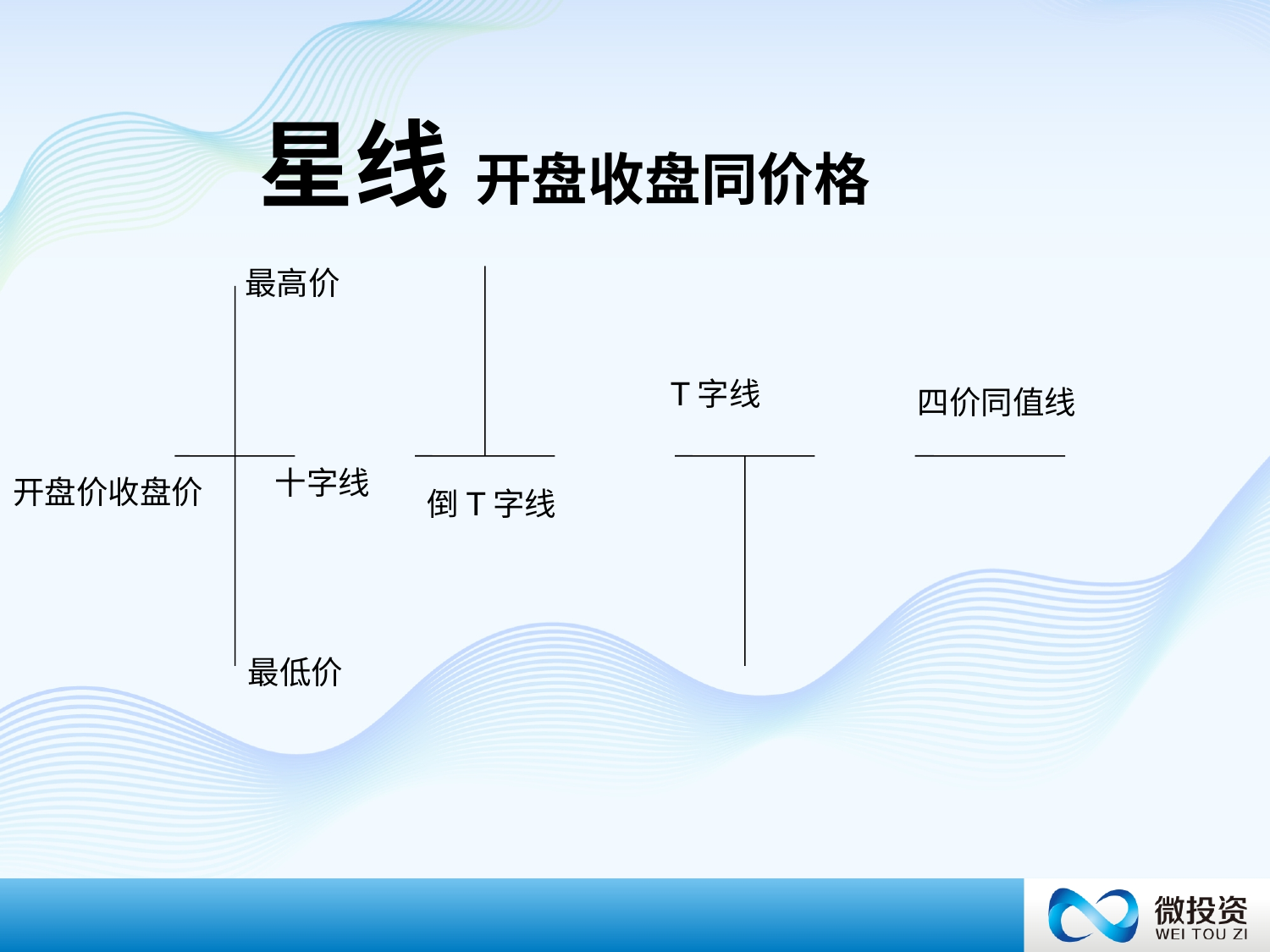

星线  开盘收盘同价格
最高价

T字线
四价同值线

十字线
开盘价收盘价
倒T字线
最低价